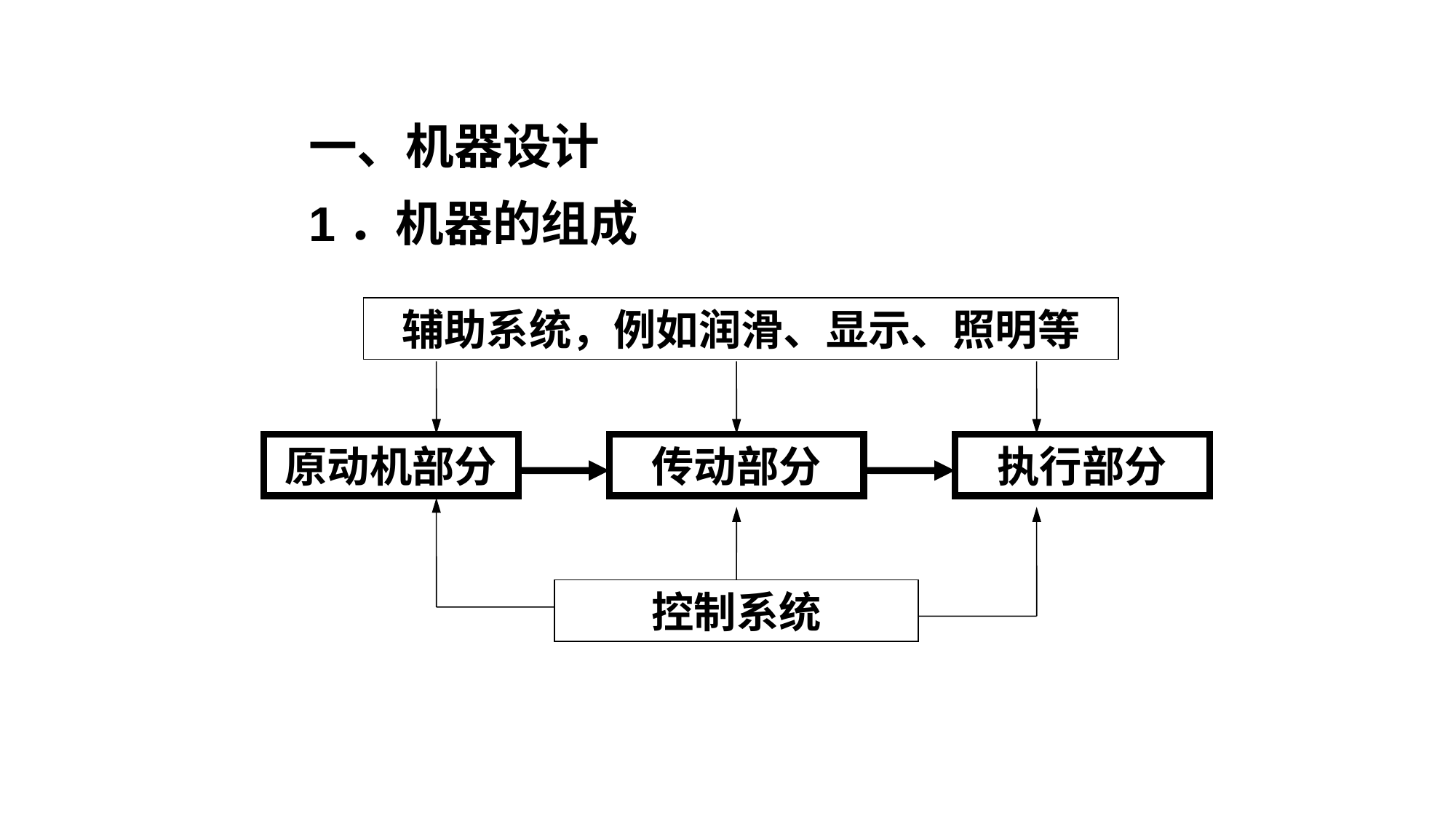

一、机器设计
1．机器的组成
辅助系统，例如润滑、显示、照明等

原动机部分
传动部分
执行部分

控制系统